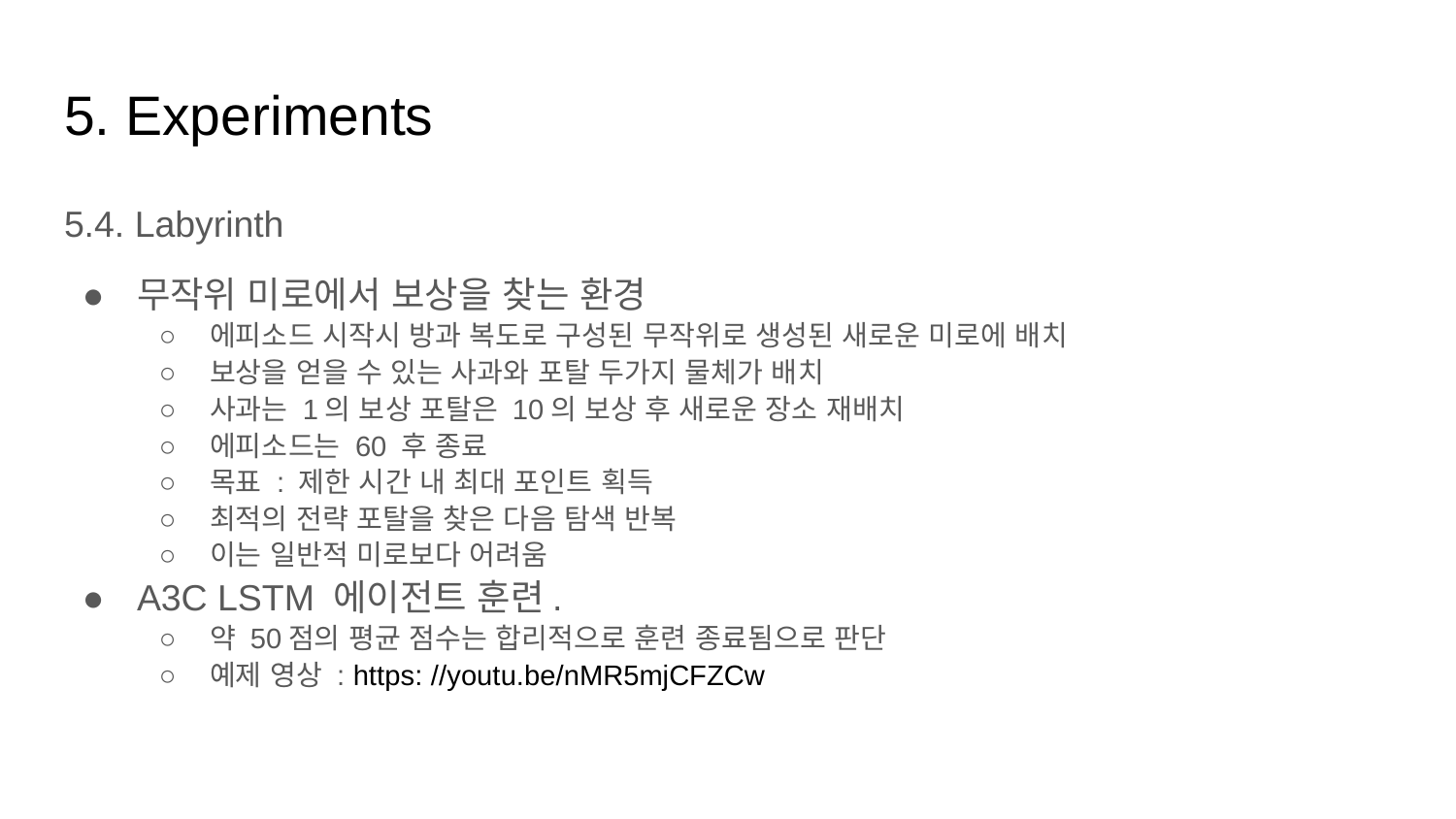

# 5. Experiments
5.4. Labyrinth
무작위 미로에서 보상을 찾는 환경
에피소드 시작시 방과 복도로 구성된 무작위로 생성된 새로운 미로에 배치
보상을 얻을 수 있는 사과와 포탈 두가지 물체가 배치
사과는 1의 보상 포탈은 10의 보상 후 새로운 장소 재배치
에피소드는 60 후 종료
목표 : 제한 시간 내 최대 포인트 획득
최적의 전략 포탈을 찾은 다음 탐색 반복
이는 일반적 미로보다 어려움
A3C LSTM 에이전트 훈련.
약 50점의 평균 점수는 합리적으로 훈련 종료됨으로 판단
예제 영상 : https: //youtu.be/nMR5mjCFZCw